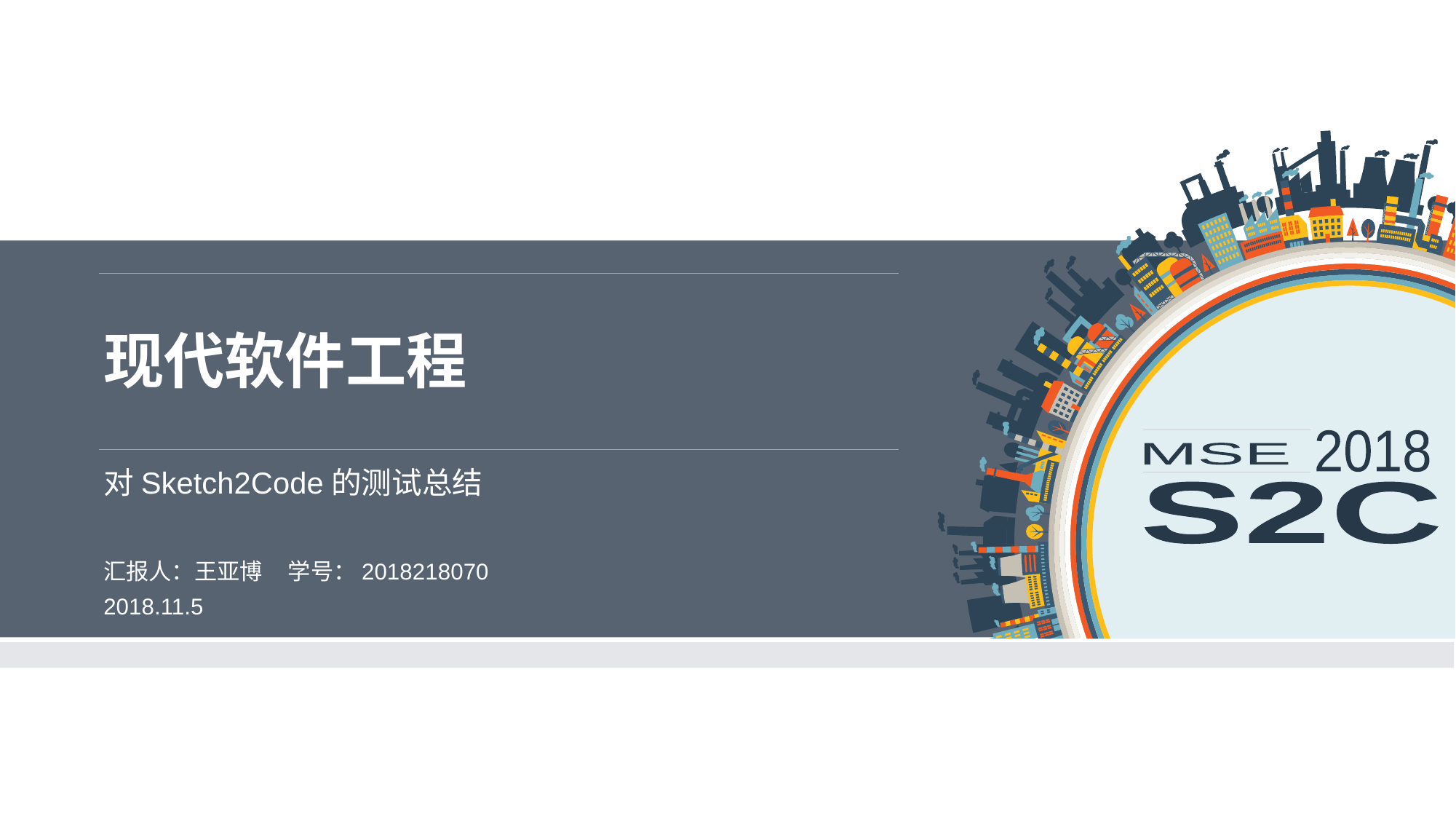

# 现代软件工程
2018
MSE
S2C
对Sketch2Code的测试总结
汇报人：王亚博     学号：2018218070
2018.11.5